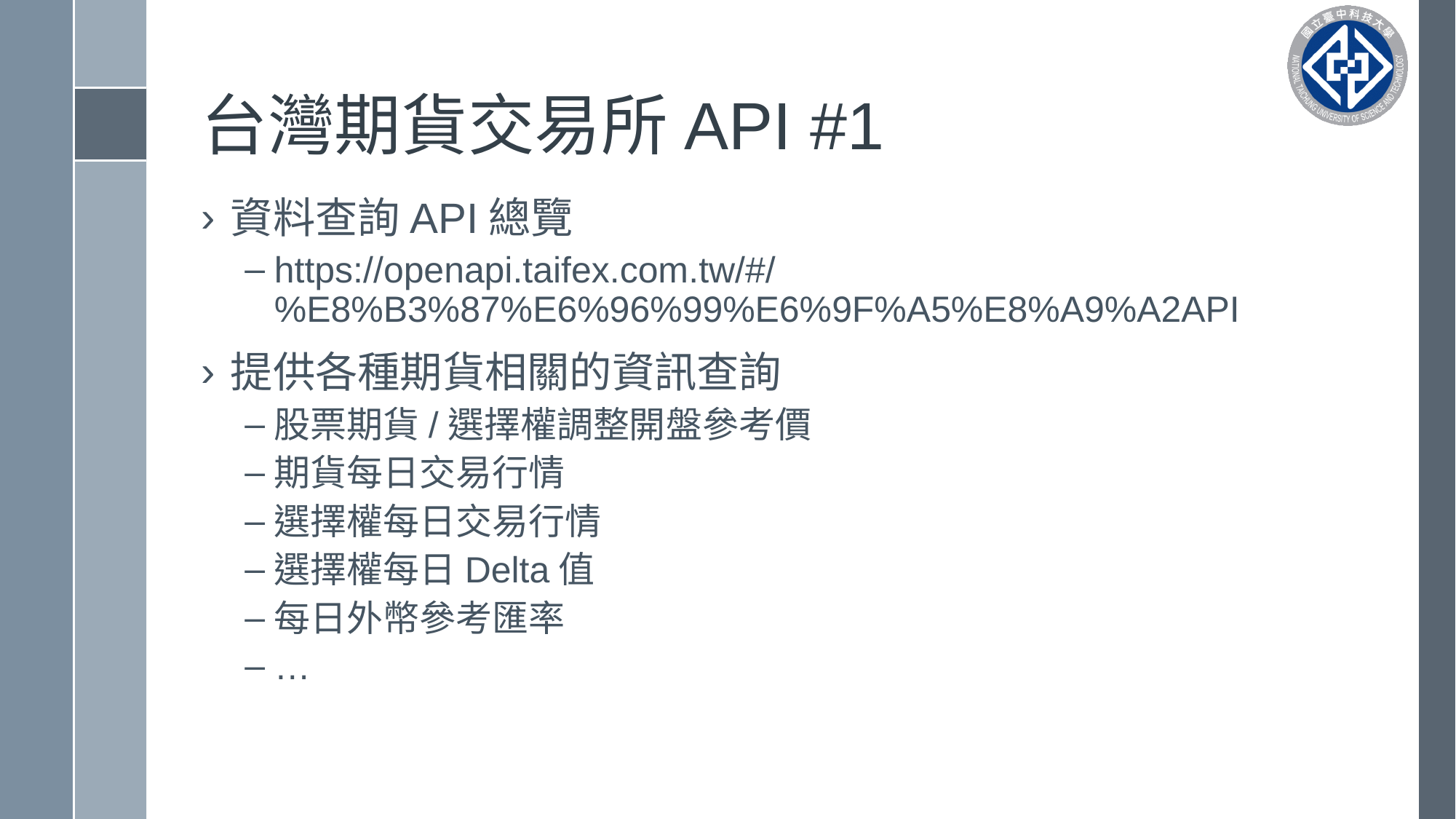

# 台灣期貨交易所API #1
資料查詢API總覽
https://openapi.taifex.com.tw/#/%E8%B3%87%E6%96%99%E6%9F%A5%E8%A9%A2API
提供各種期貨相關的資訊查詢
股票期貨/選擇權調整開盤參考價
期貨每日交易行情
選擇權每日交易行情
選擇權每日Delta值
每日外幣參考匯率
…